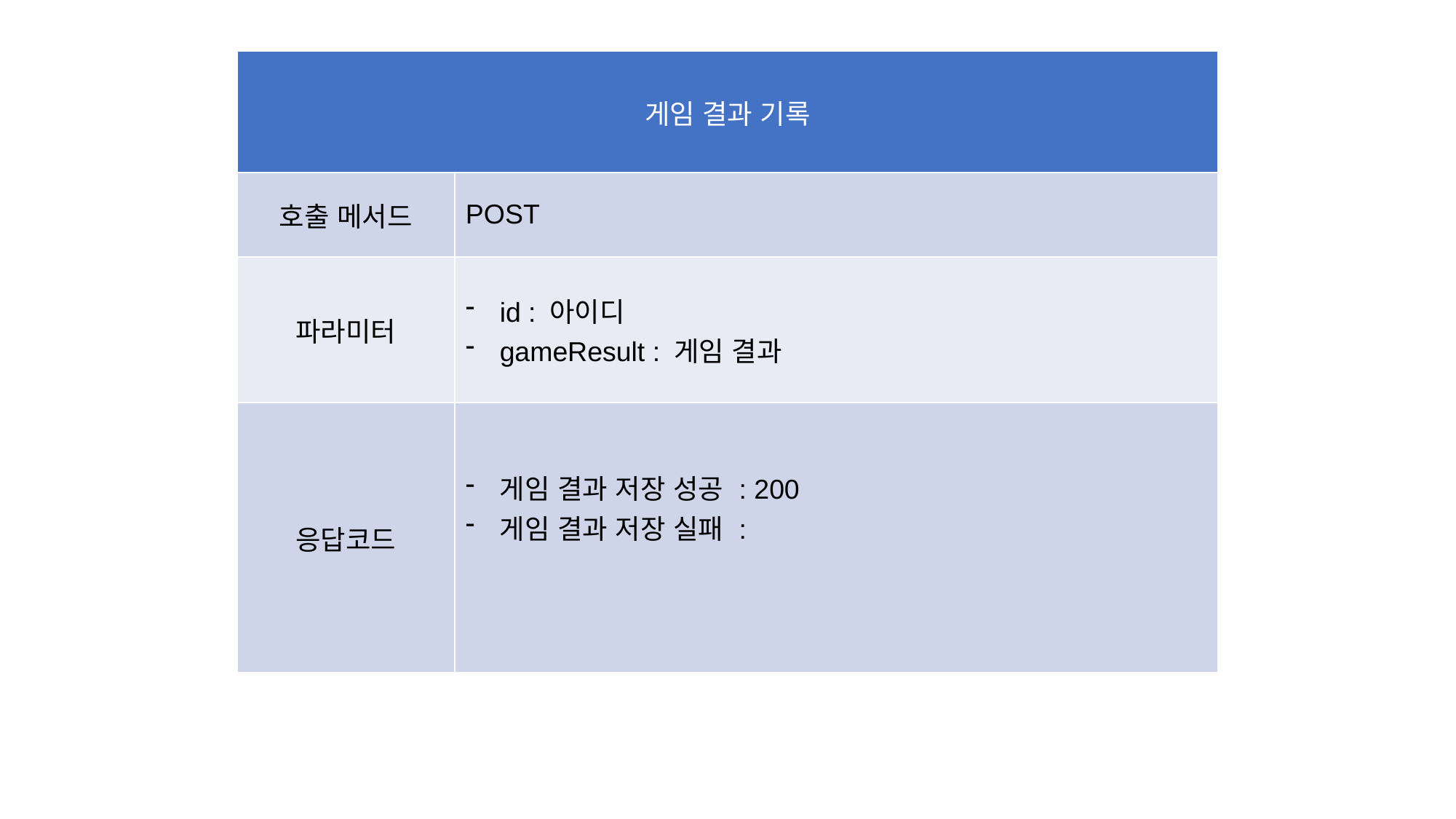

| 게임 결과 기록 |  |
| --- | --- |
| 호출 메서드 | POST |
| 파라미터 | id : 아이디 gameResult : 게임 결과 |
| 응답코드 | 게임 결과 저장 성공 : 200 게임 결과 저장 실패 : |